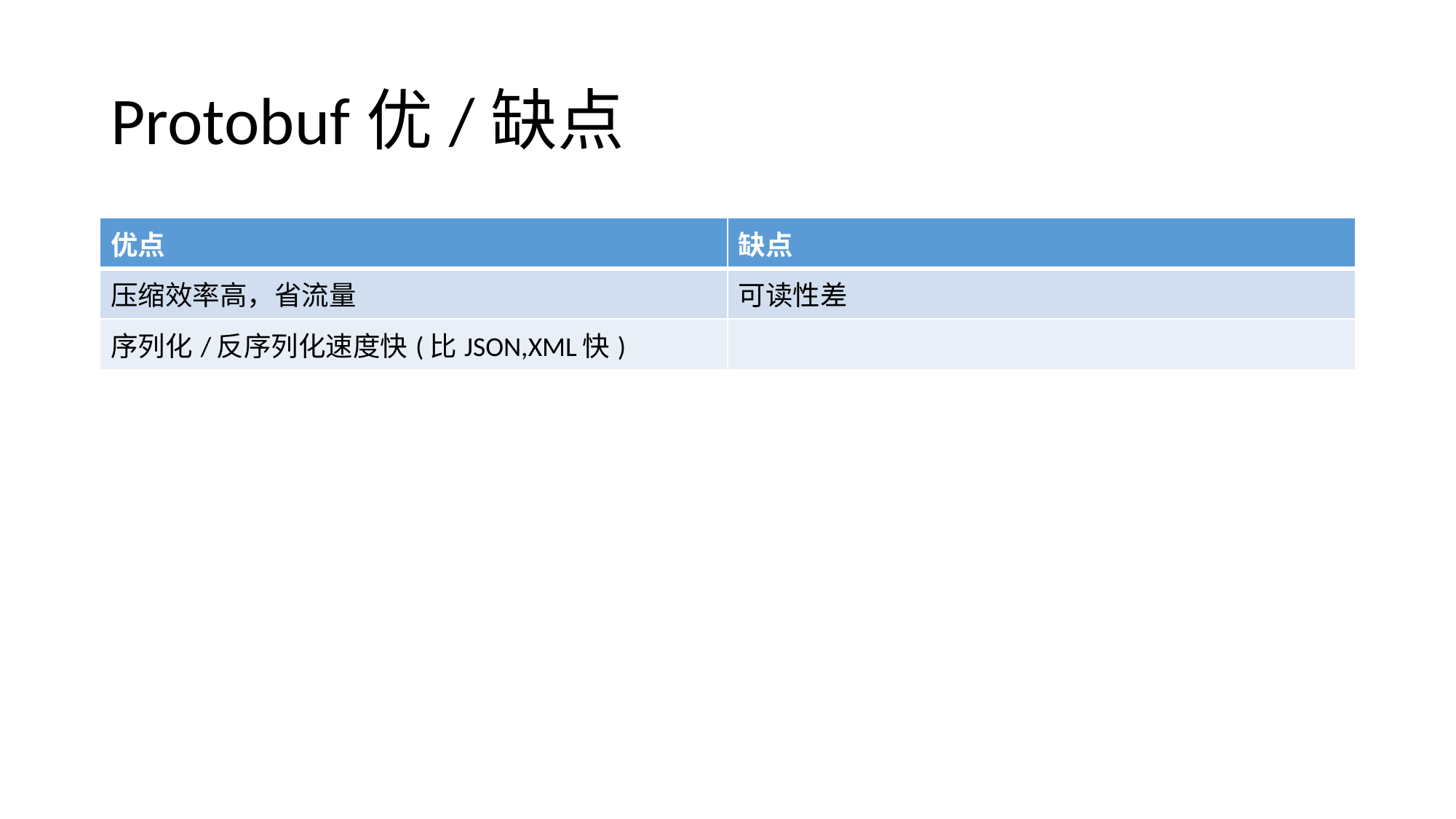

# Protobuf优/缺点
| 优点 | 缺点 |
| --- | --- |
| 压缩效率高，省流量 | 可读性差 |
| 序列化/反序列化速度快(比JSON,XML快) |  |